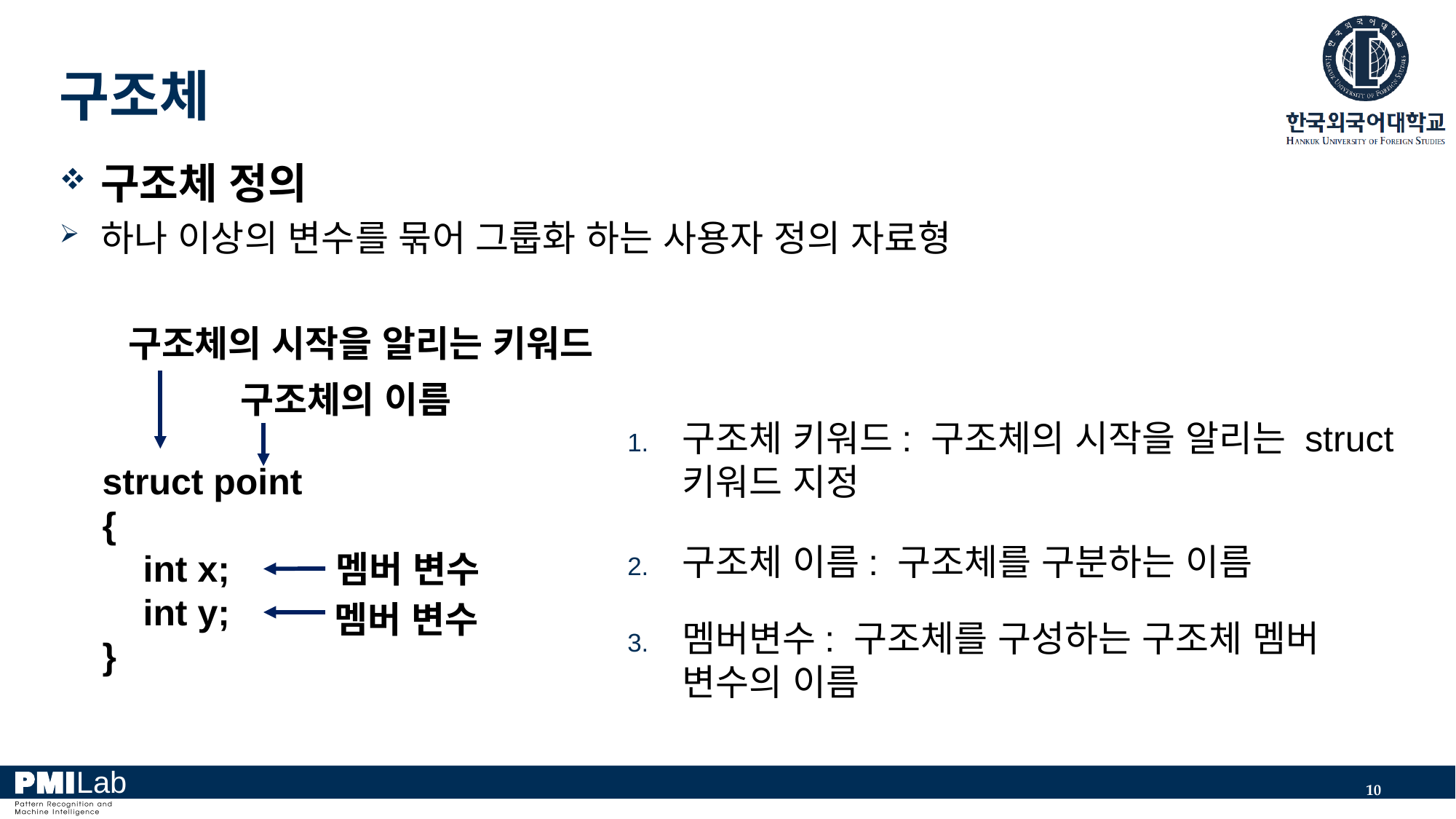

# 구조체
구조체 정의
하나 이상의 변수를 묶어 그룹화 하는 사용자 정의 자료형
구조체의 시작을 알리는 키워드
구조체의 이름
구조체 키워드: 구조체의 시작을 알리는 struct 키워드 지정

구조체 이름: 구조체를 구분하는 이름

멤버변수: 구조체를 구성하는 구조체 멤버 변수의 이름
struct point
{
    int x;
    int y;
}
멤버 변수
멤버 변수
10